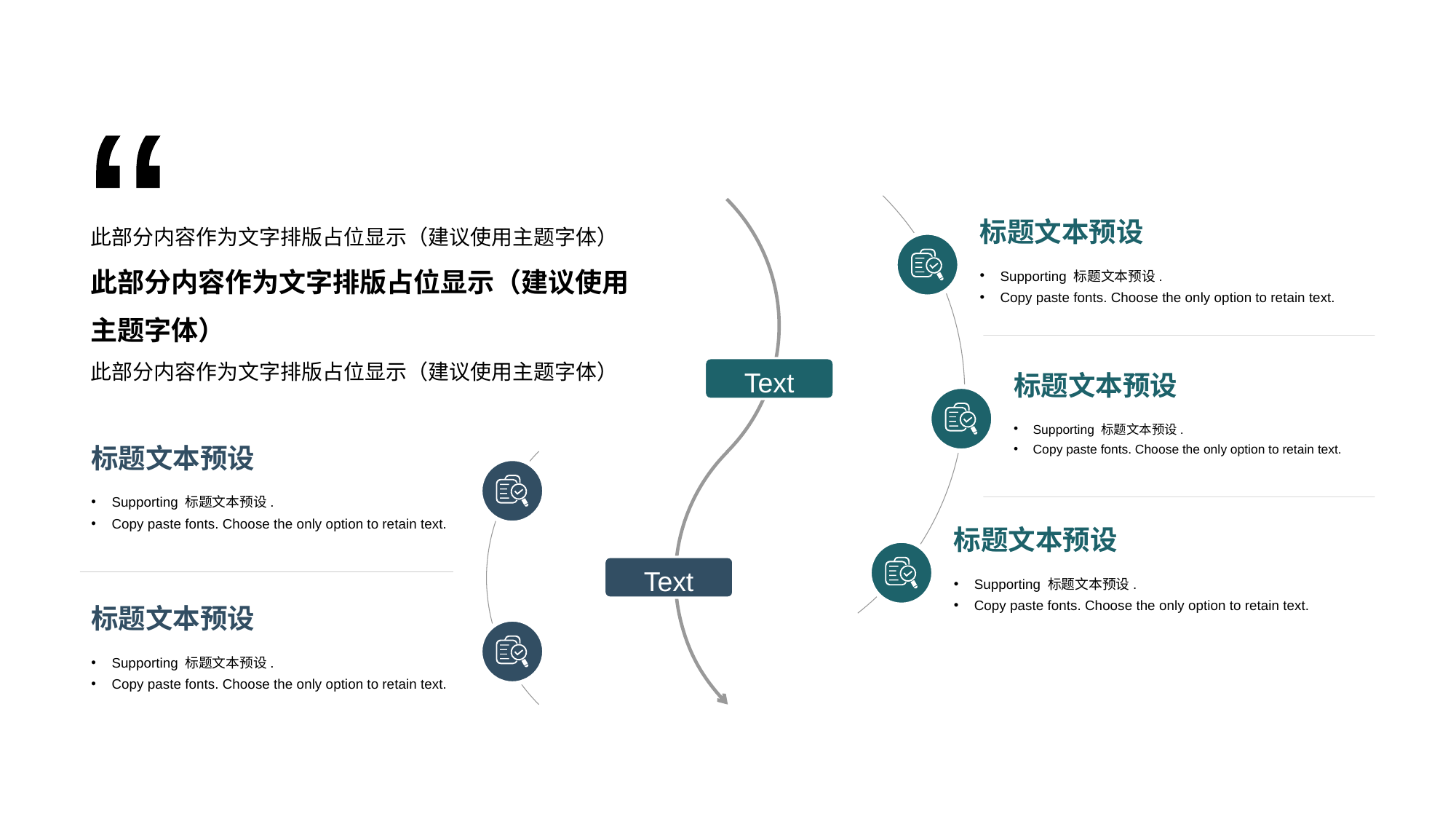

“

标题文本预设

Supporting 标题文本预设.
Copy paste fonts. Choose the only option to retain text.
此部分内容作为文字排版占位显示（建议使用主题字体）
此部分内容作为文字排版占位显示（建议使用主题字体）
此部分内容作为文字排版占位显示（建议使用主题字体）
Text
标题文本预设

Supporting 标题文本预设.
Copy paste fonts. Choose the only option to retain text.

标题文本预设

Supporting 标题文本预设.
Copy paste fonts. Choose the only option to retain text.
标题文本预设

Supporting 标题文本预设.
Copy paste fonts. Choose the only option to retain text.
Text
标题文本预设

Supporting 标题文本预设.
Copy paste fonts. Choose the only option to retain text.